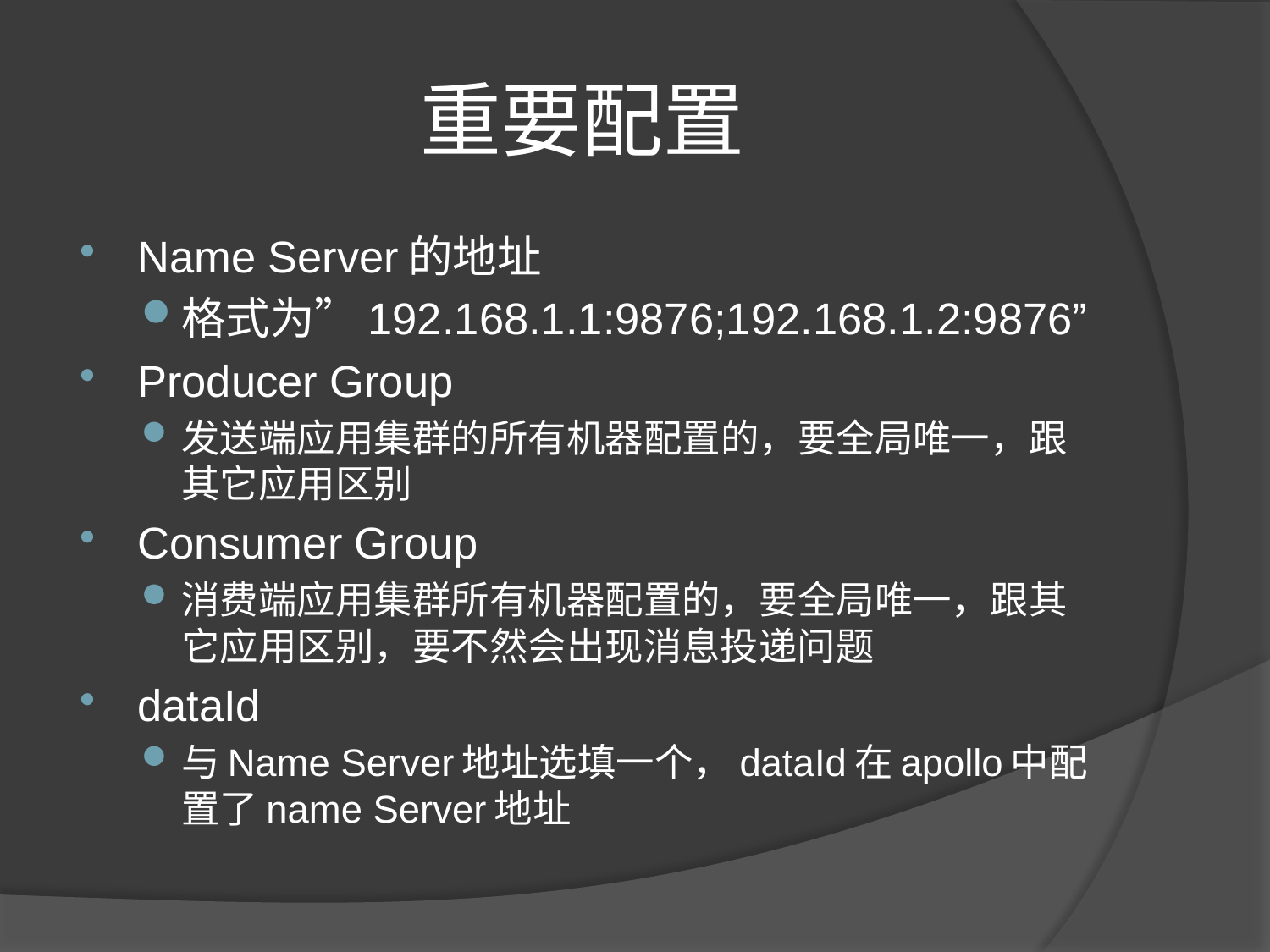

# 重要配置
Name Server的地址
格式为”192.168.1.1:9876;192.168.1.2:9876”
Producer Group
发送端应用集群的所有机器配置的，要全局唯一，跟其它应用区别
Consumer Group
消费端应用集群所有机器配置的，要全局唯一，跟其它应用区别，要不然会出现消息投递问题
dataId
与Name Server地址选填一个，dataId在apollo中配置了name Server地址